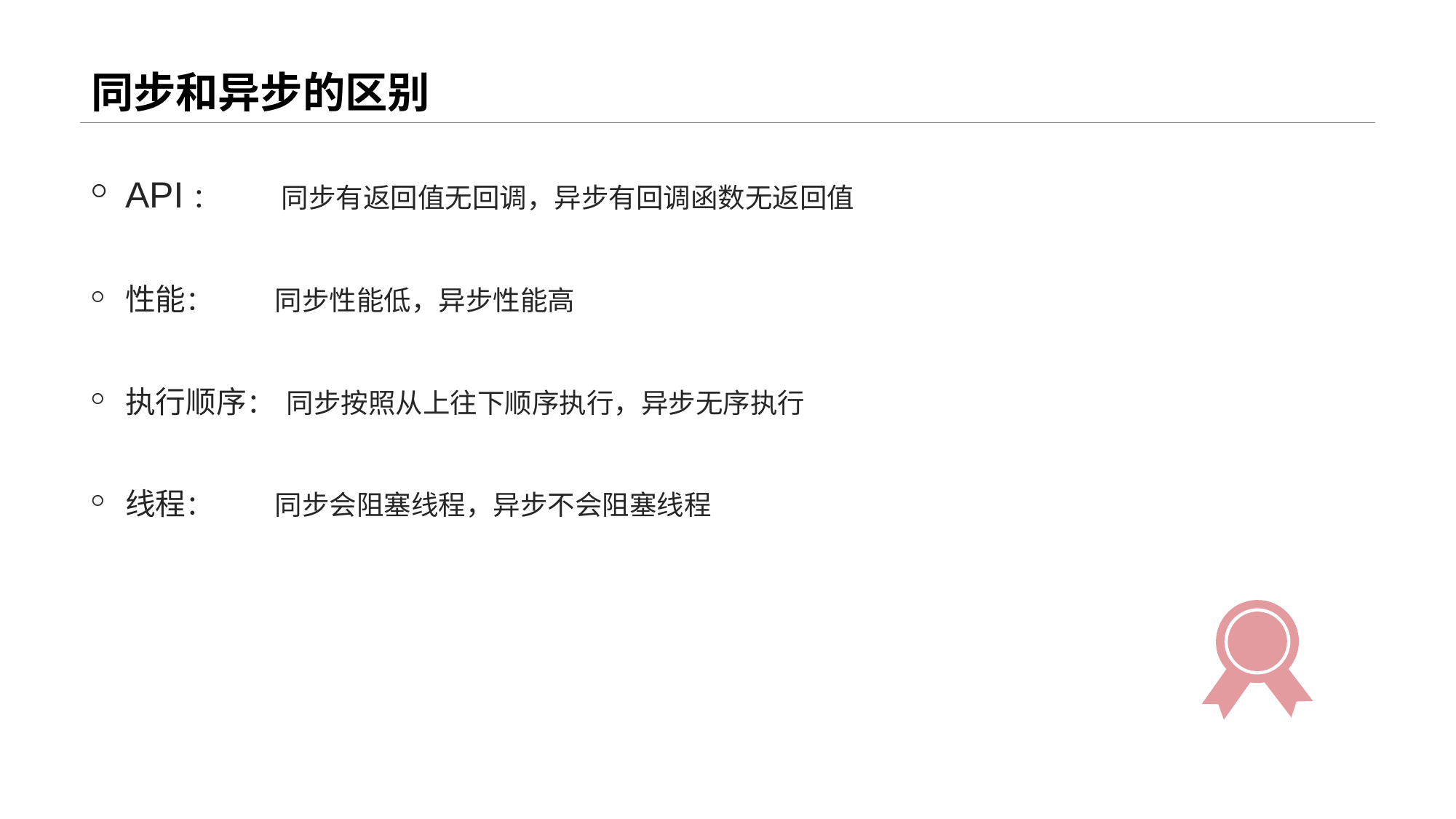

# 同步和异步的区别
API：          同步有返回值无回调，异步有回调函数无返回值

性能：          同步性能低，异步性能高

执行顺序：  同步按照从上往下顺序执行，异步无序执行

线程：          同步会阻塞线程，异步不会阻塞线程

4